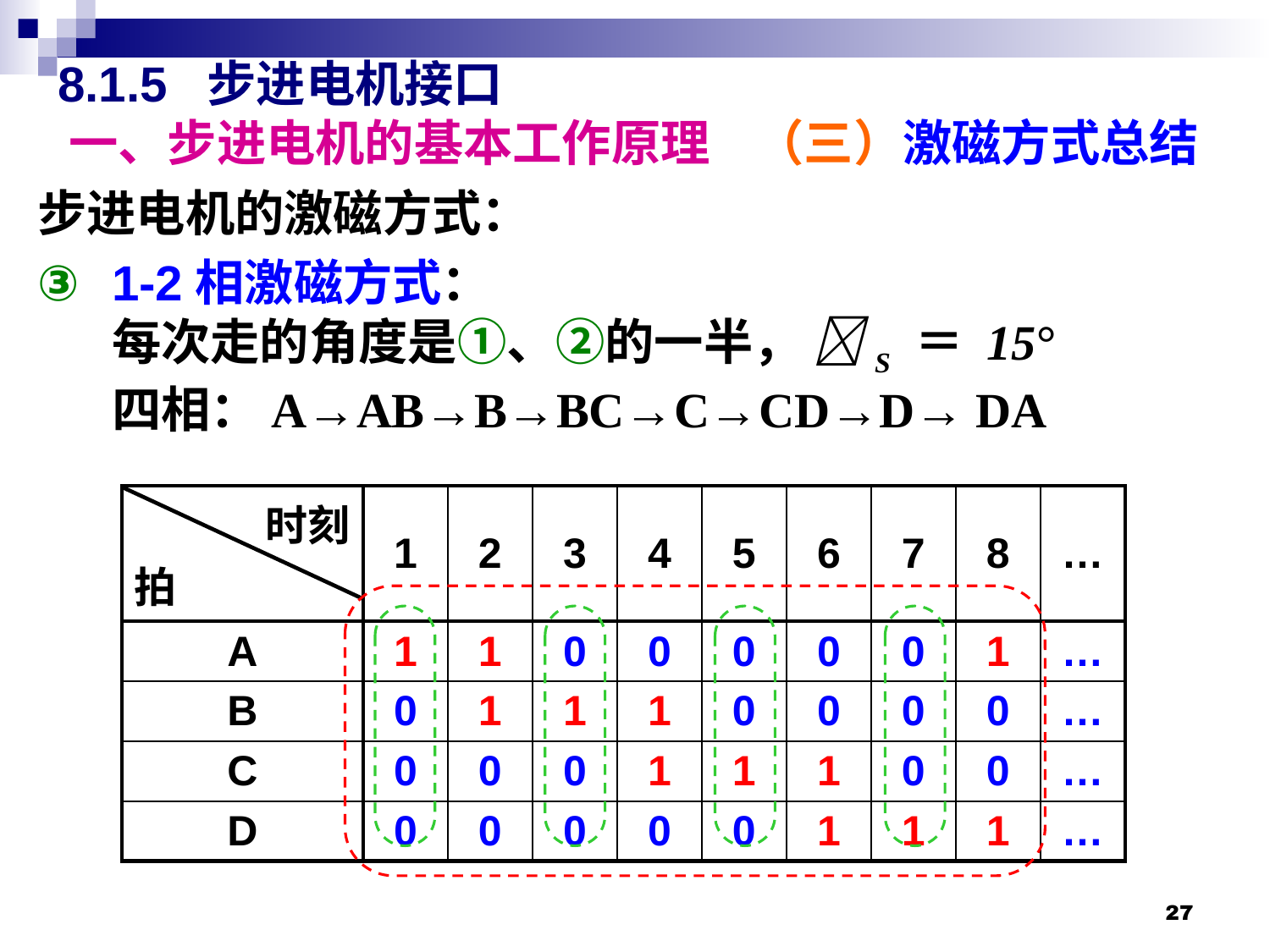

# 8.1.5  步进电机接口 一、步进电机的基本工作原理    （三）激磁方式总结
步进电机的激磁方式：
1-2相激磁方式：
每次走的角度是①、②的一半， θS ＝ 15°
四相：A→AB→B→BC→C→CD→D→ DA
| 时刻 拍 | 1 | 2 | 3 | 4 | 5 | 6 | 7 | 8 | … |
| --- | --- | --- | --- | --- | --- | --- | --- | --- | --- |
| A | 1 | 1 | 0 | 0 | 0 | 0 | 0 | 1 | … |
| B | 0 | 1 | 1 | 1 | 0 | 0 | 0 | 0 | … |
| C | 0 | 0 | 0 | 1 | 1 | 1 | 0 | 0 | … |
| D | 0 | 0 | 0 | 0 | 0 | 1 | 1 | 1 | … |

27